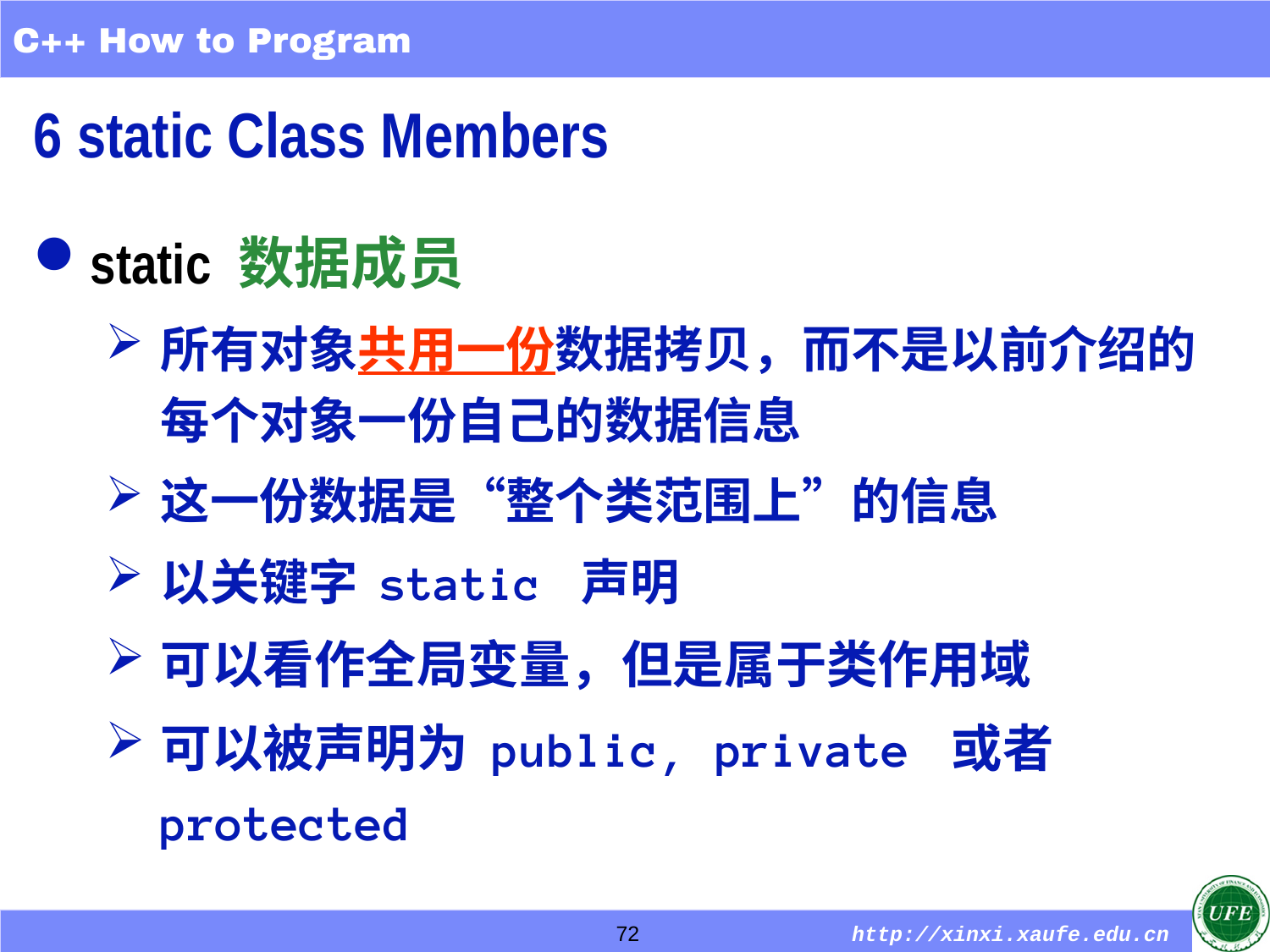

6 static Class Members
static 数据成员
所有对象共用一份数据拷贝，而不是以前介绍的每个对象一份自己的数据信息
这一份数据是“整个类范围上”的信息
以关键字 static 声明
可以看作全局变量，但是属于类作用域
可以被声明为 public, private 或者 protected
72